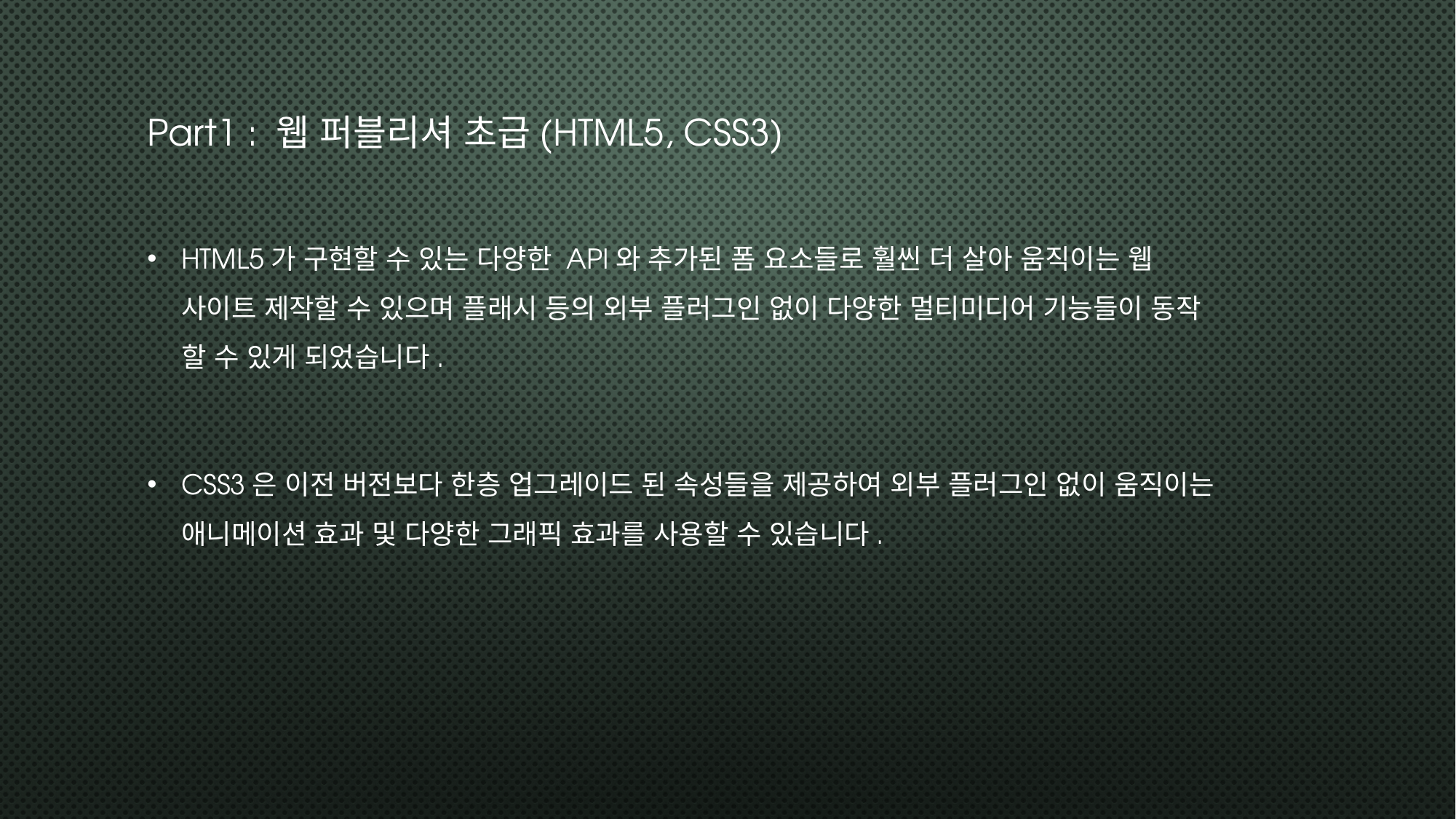

# Part1 : 웹 퍼블리셔 초급(HTML5, CSS3)
HTML5가 구현할 수 있는 다양한 API와 추가된 폼 요소들로 훨씬 더 살아 움직이는 웹
사이트 제작할 수 있으며 플래시 등의 외부 플러그인 없이 다양한 멀티미디어 기능들이 동작
할 수 있게 되었습니다.

CSS3은 이전 버전보다 한층 업그레이드 된 속성들을 제공하여 외부 플러그인 없이 움직이는
애니메이션 효과 및 다양한 그래픽 효과를 사용할 수 있습니다.